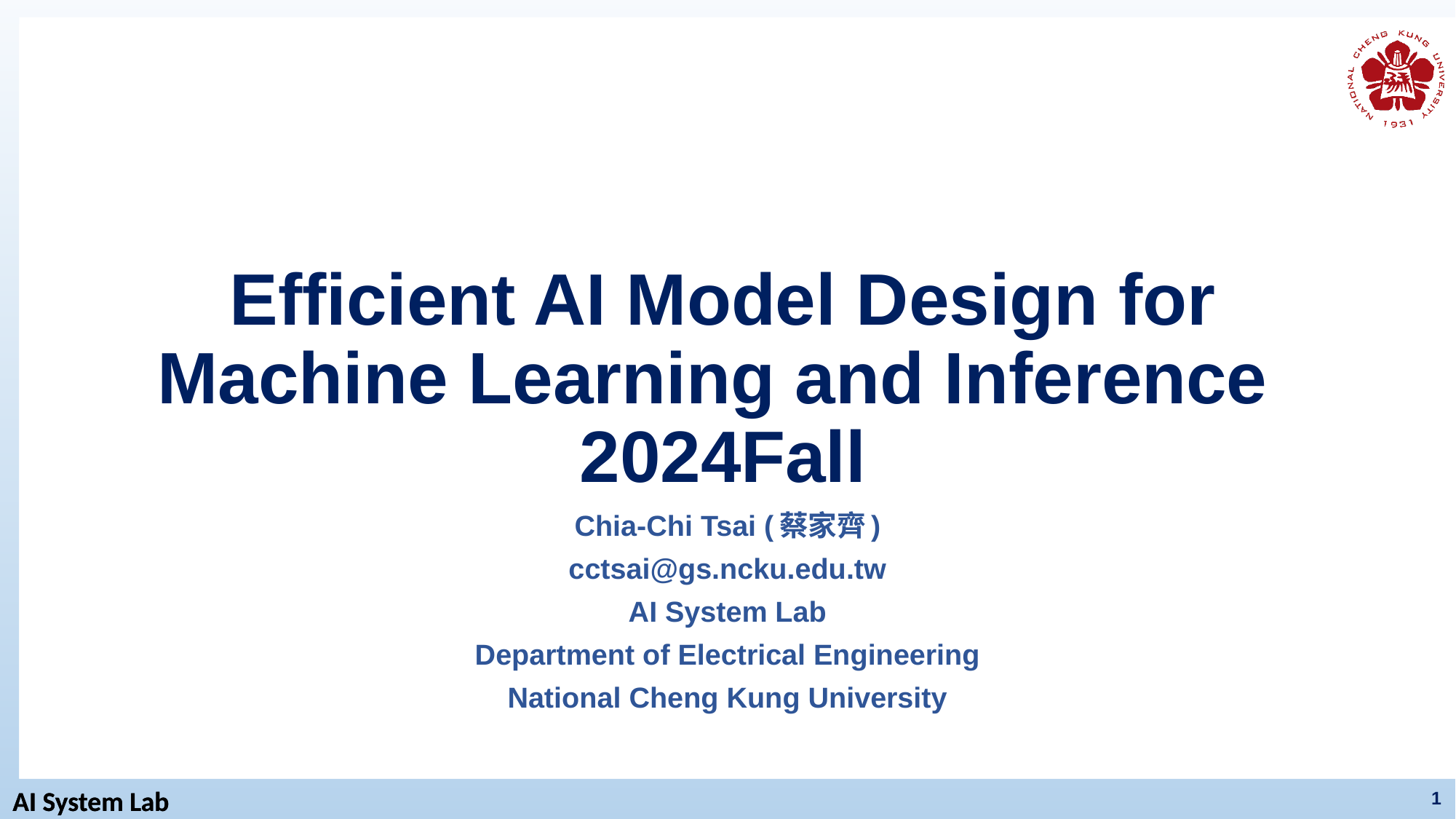

# Efficient AI Model Design for Machine Learning and Inference 2024Fall
Chia-Chi Tsai (蔡家齊)
cctsai@gs.ncku.edu.tw
AI System Lab
Department of Electrical Engineering
National Cheng Kung University
1